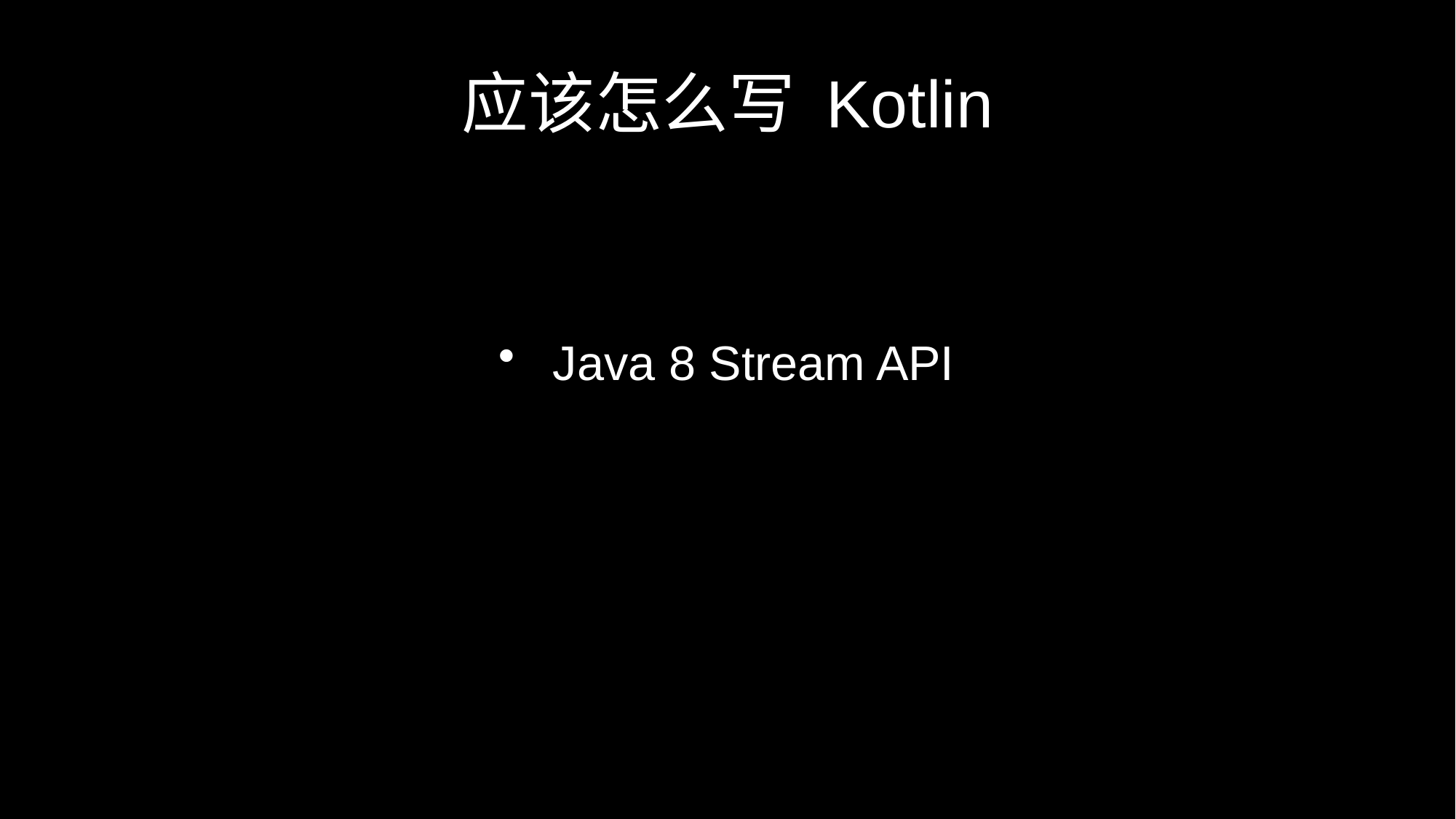

# 应该怎么写 Kotlin
Java 8 Stream API